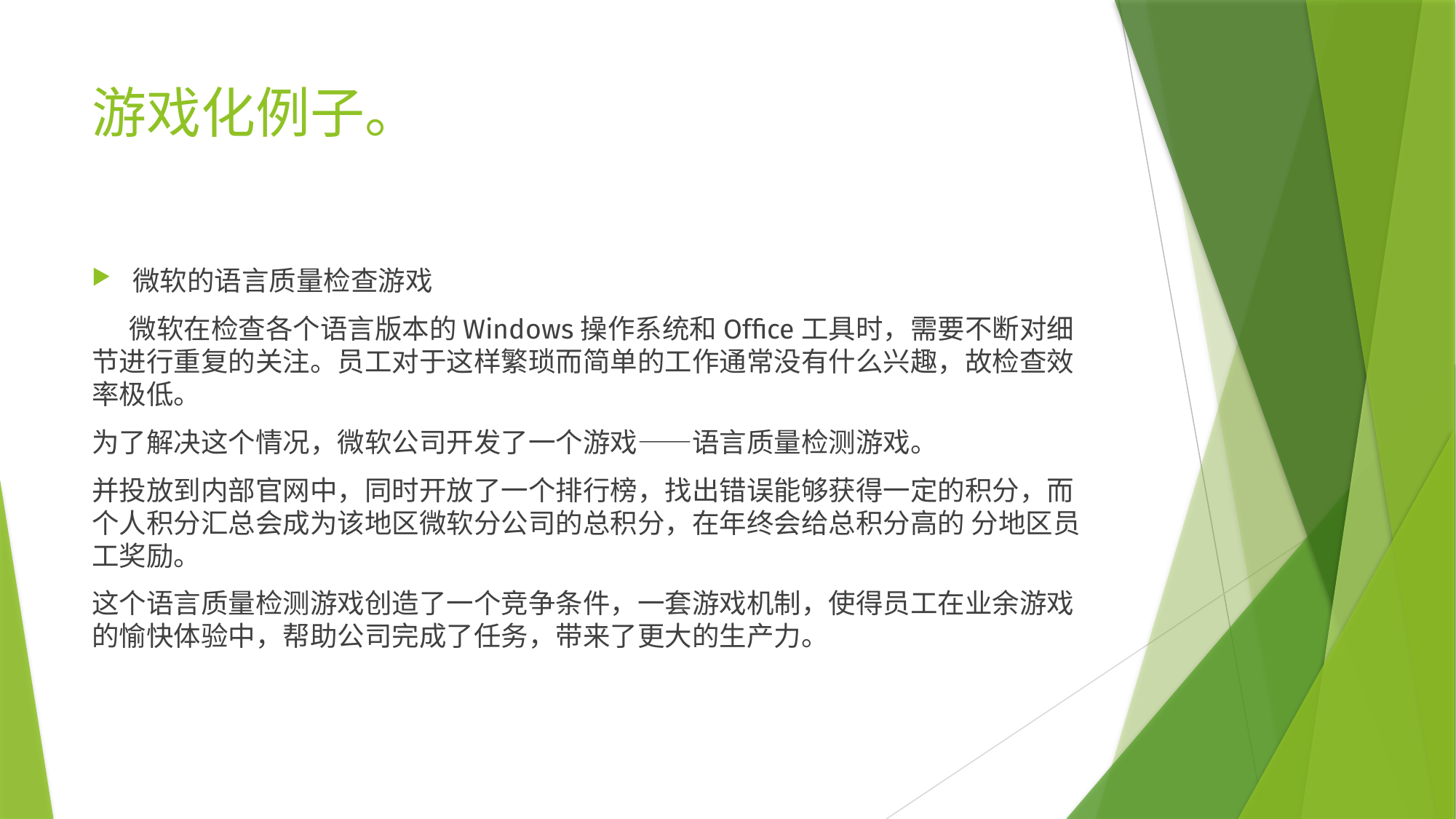

# 游戏化例子。
微软的语言质量检查游戏
     微软在检查各个语言版本的Windows操作系统和Office工具时，需要不断对细节进行重复的关注。员工对于这样繁琐而简单的工作通常没有什么兴趣，故检查效率极低。
为了解决这个情况，微软公司开发了一个游戏——语言质量检测游戏。
并投放到内部官网中，同时开放了一个排行榜，找出错误能够获得一定的积分，而个人积分汇总会成为该地区微软分公司的总积分，在年终会给总积分高的 分地区员工奖励。
这个语言质量检测游戏创造了一个竞争条件，一套游戏机制，使得员工在业余游戏的愉快体验中，帮助公司完成了任务，带来了更大的生产力。